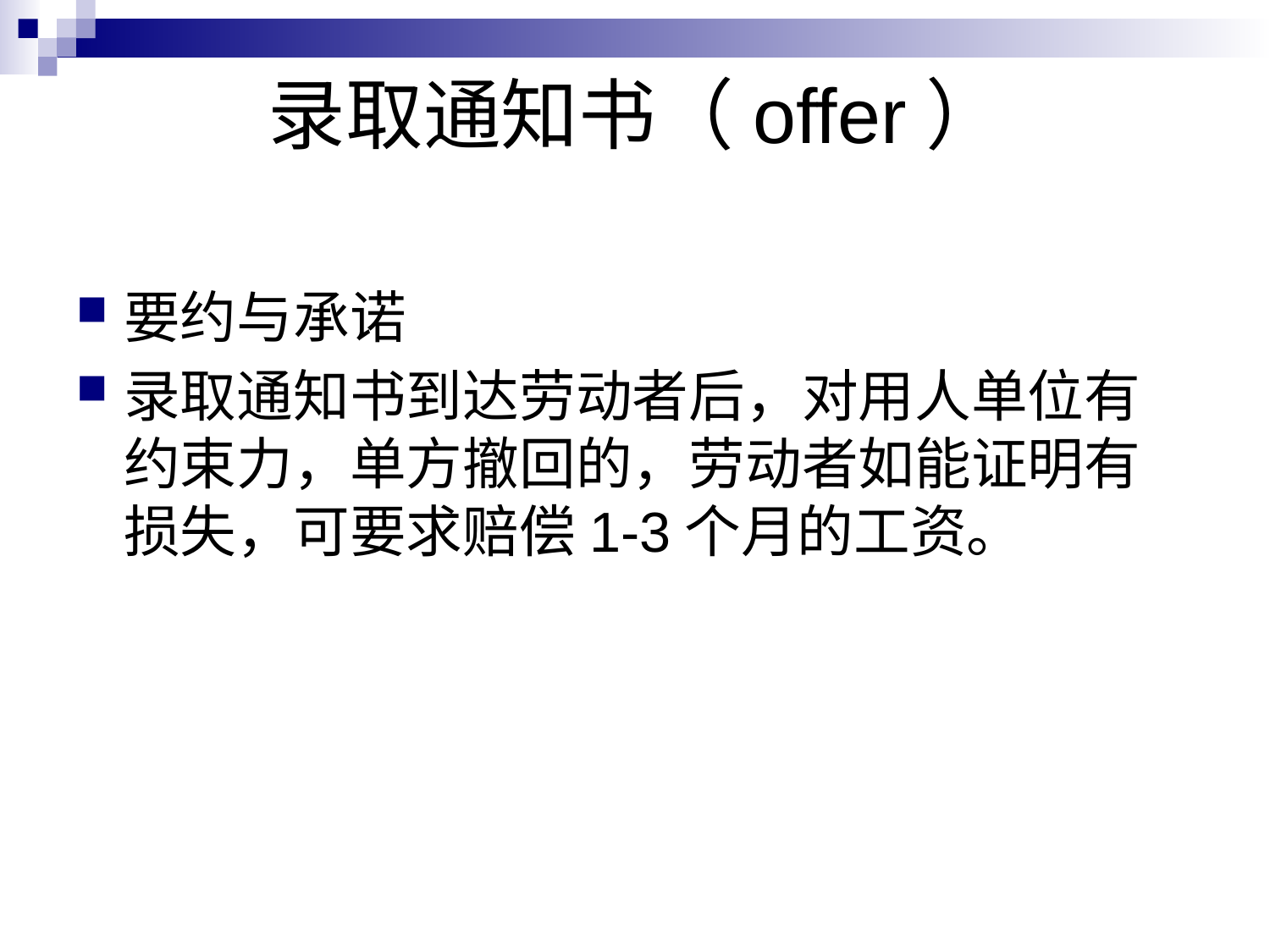

# 录取通知书（offer）
要约与承诺
录取通知书到达劳动者后，对用人单位有约束力，单方撤回的，劳动者如能证明有损失，可要求赔偿1-3个月的工资。